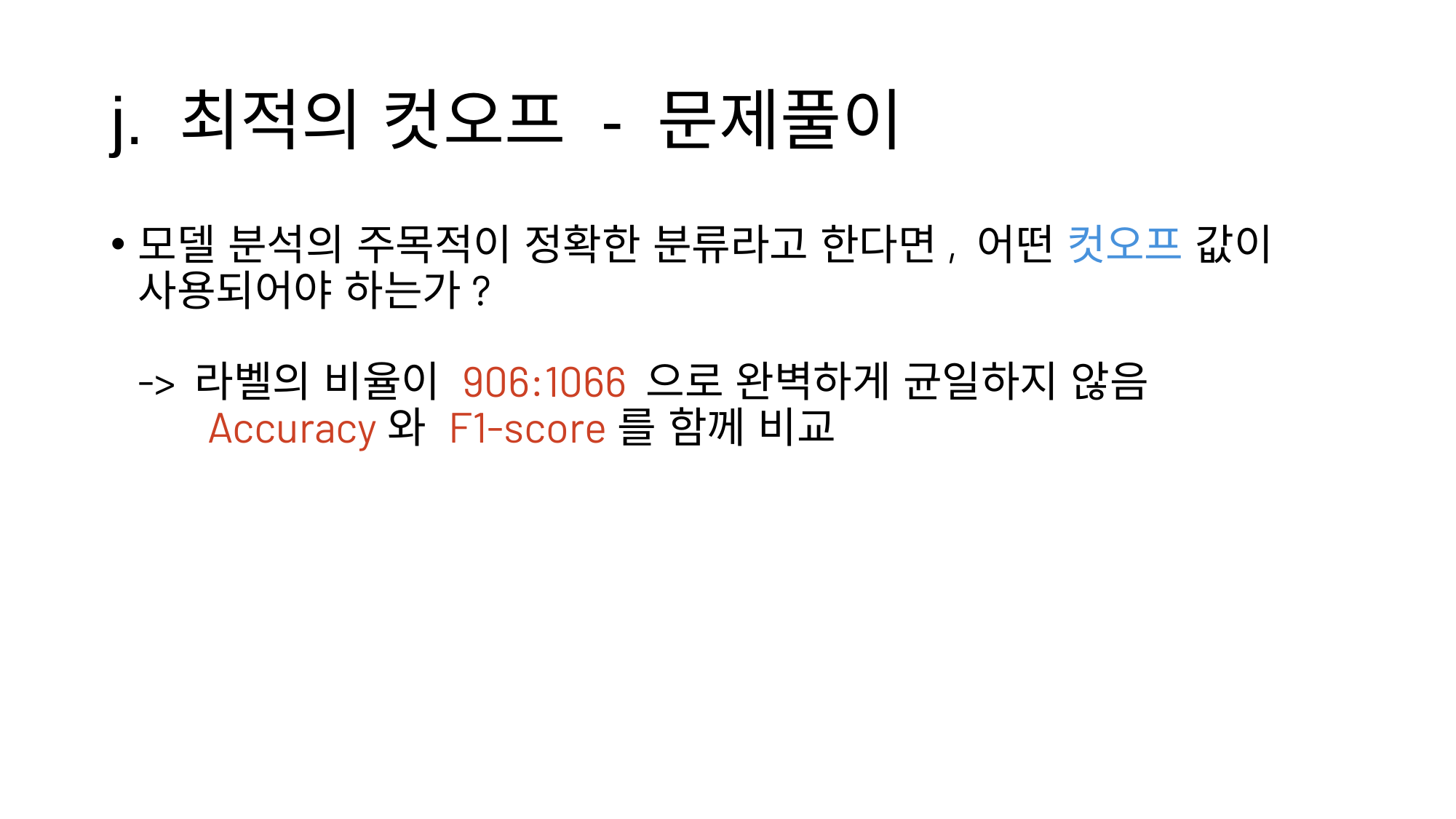

# j. 최적의 컷오프 - 문제풀이
모델 분석의 주목적이 정확한 분류라고 한다면, 어떤 컷오프 값이 사용되어야 하는가?

-> 라벨의 비율이 906:1066 으로 완벽하게 균일하지 않음
     Accuracy와 F1-score를 함께 비교